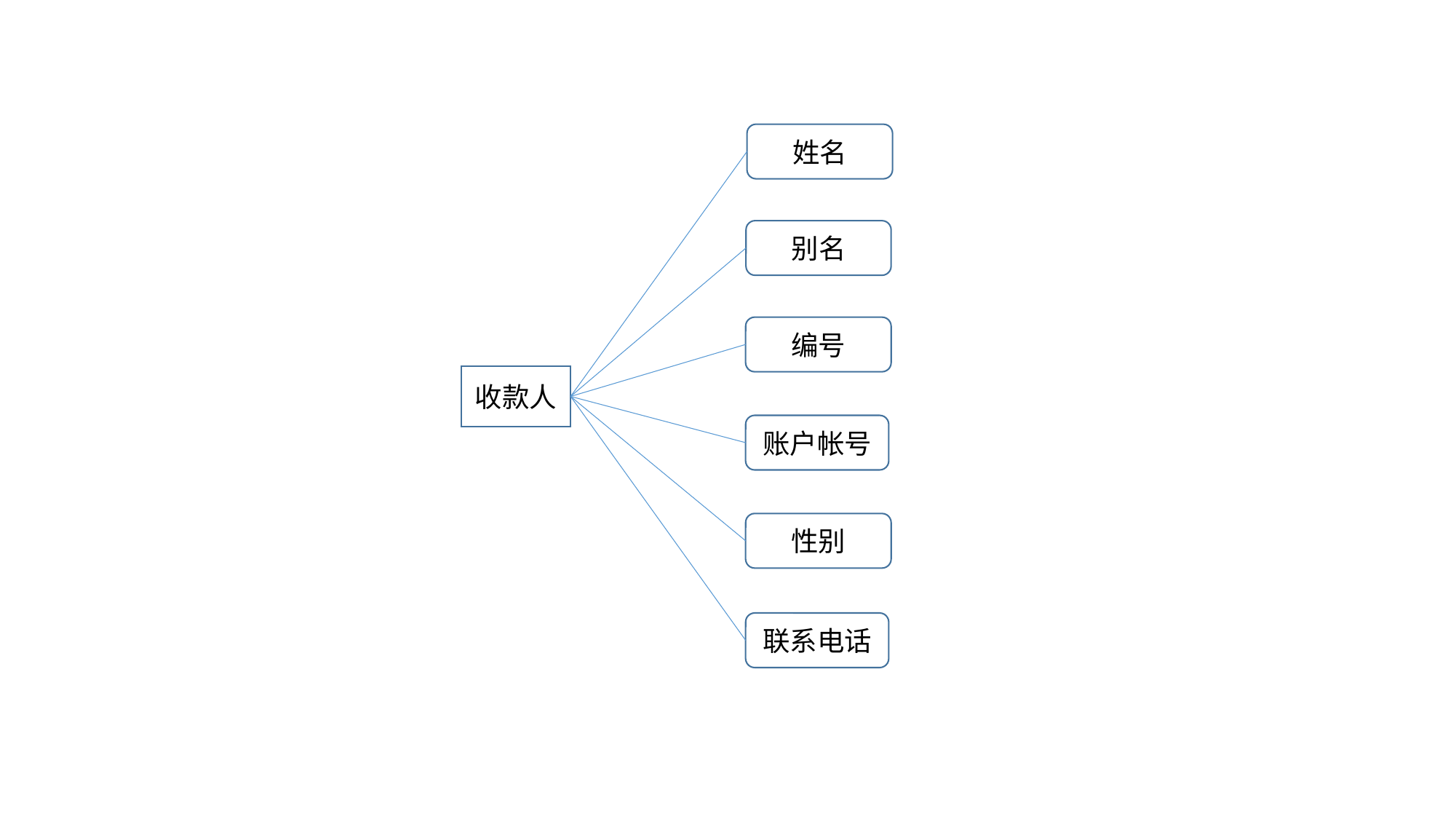

姓名
别名
编号
收款人
账户帐号
性别
联系电话